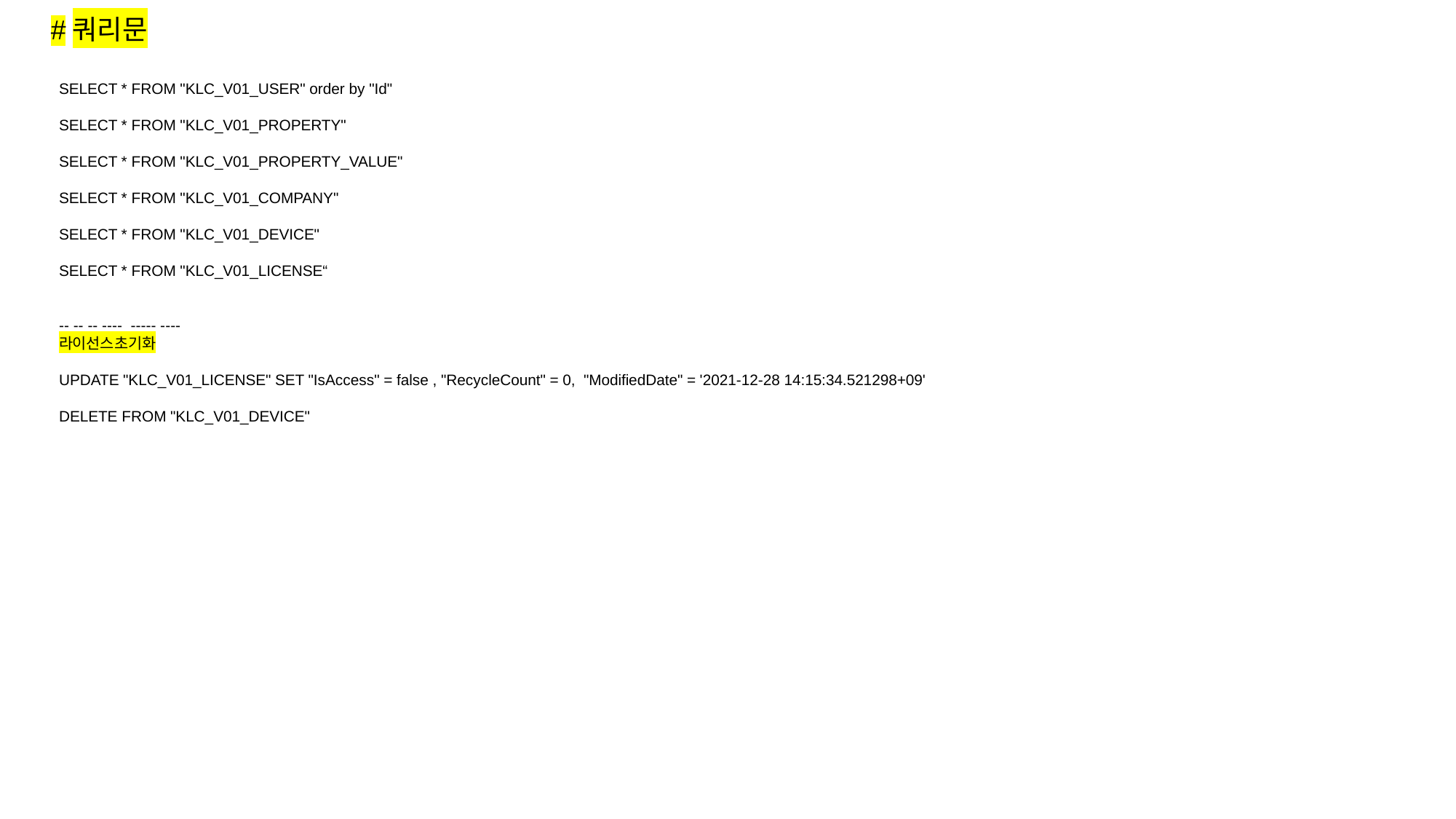

#쿼리문
SELECT * FROM "KLC_V01_USER" order by "Id"

SELECT * FROM "KLC_V01_PROPERTY"

SELECT * FROM "KLC_V01_PROPERTY_VALUE"

SELECT * FROM "KLC_V01_COMPANY"

SELECT * FROM "KLC_V01_DEVICE"

SELECT * FROM "KLC_V01_LICENSE“

-- -- -- ----  ----- ----
라이선스초기화

UPDATE "KLC_V01_LICENSE" SET "IsAccess" = false , "RecycleCount" = 0,  "ModifiedDate" = '2021-12-28 14:15:34.521298+09'

DELETE FROM "KLC_V01_DEVICE"